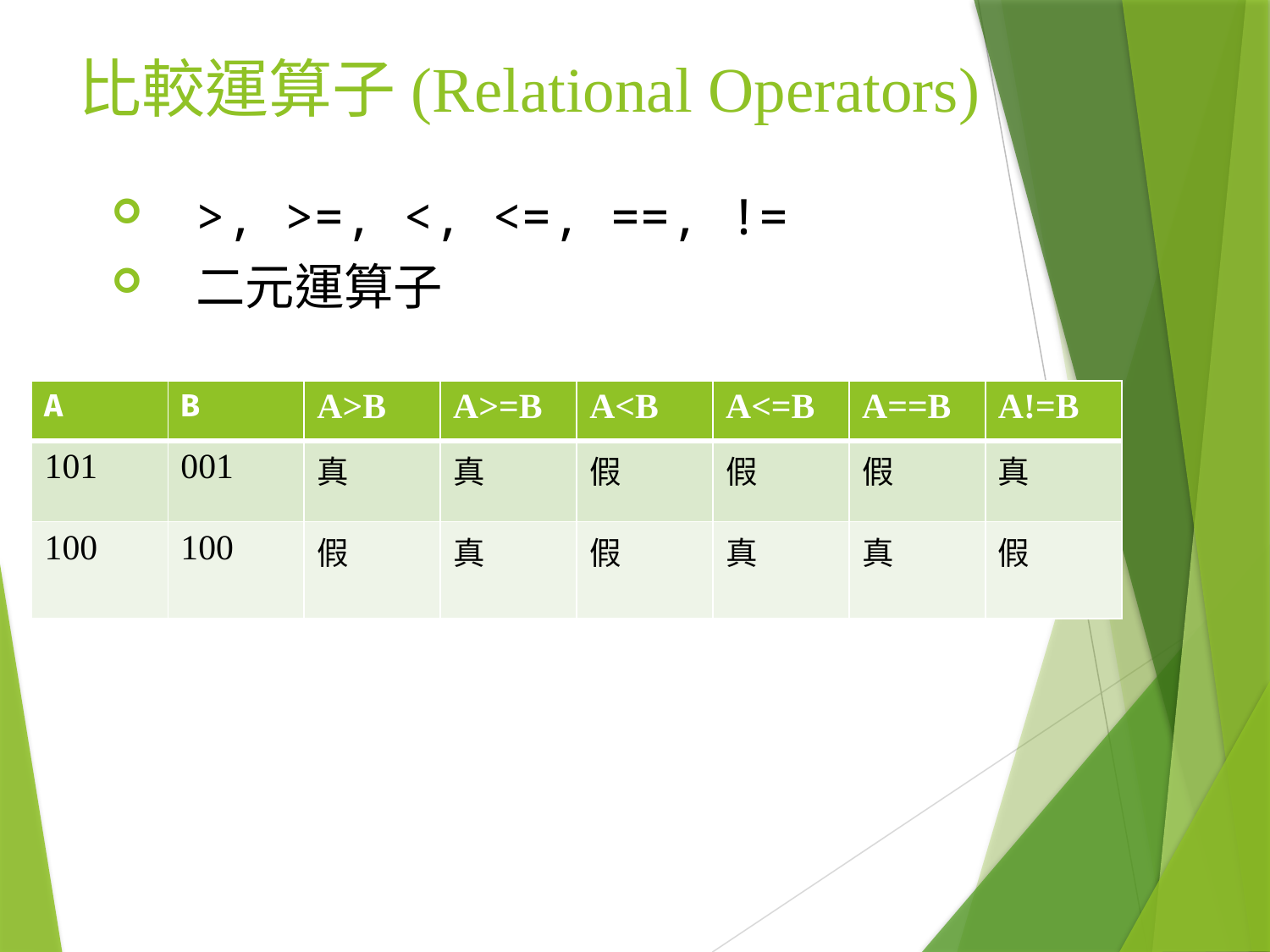

# 比較運算子(Relational Operators)
>, >=, <, <=, ==, !=
二元運算子
| A | B | A>B | A>=B | A<B | A<=B | A==B | A!=B |
| --- | --- | --- | --- | --- | --- | --- | --- |
| 101 | 001 | 真 | 真 | 假 | 假 | 假 | 真 |
| 100 | 100 | 假 | 真 | 假 | 真 | 真 | 假 |